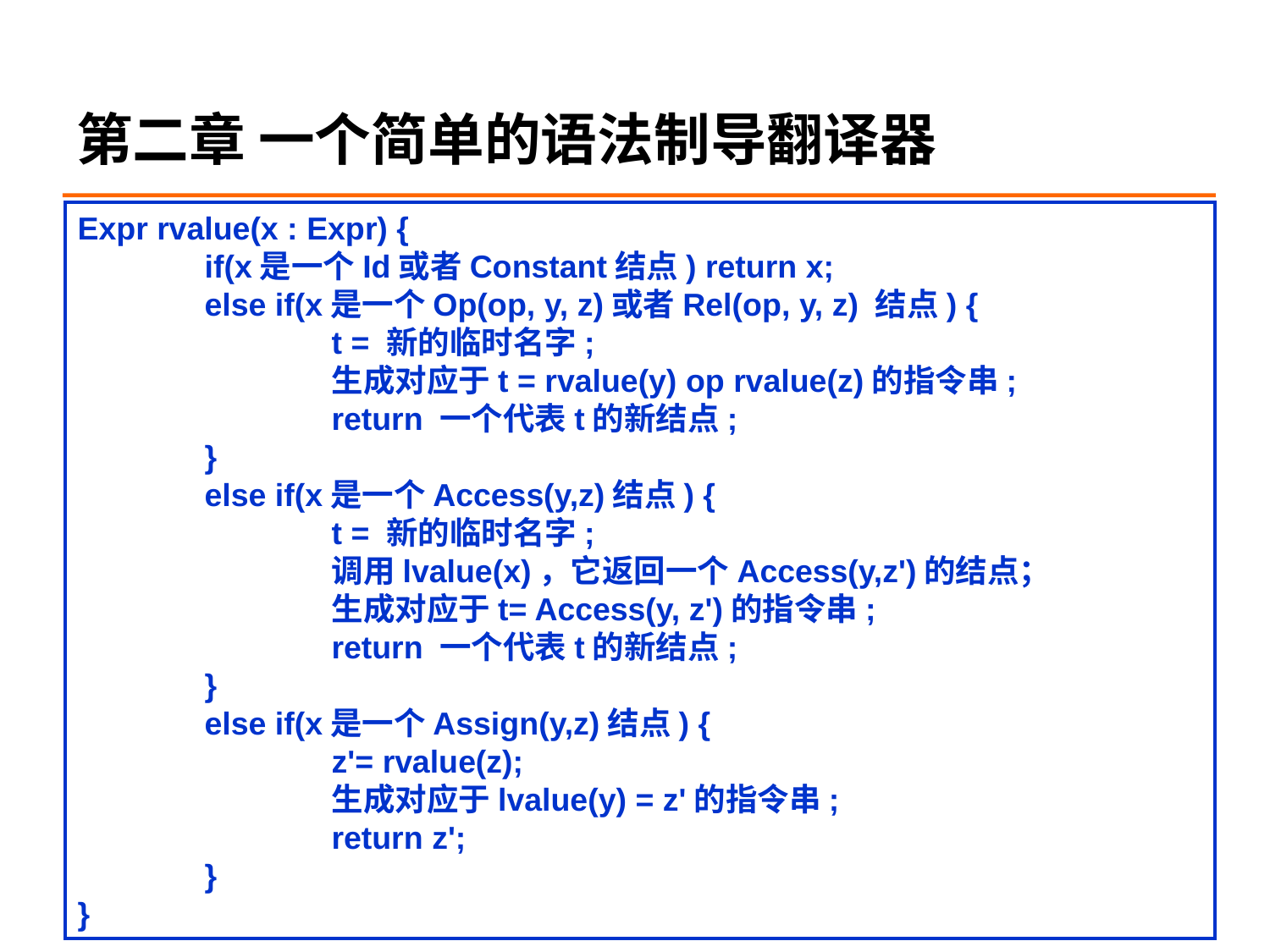

# 第二章 一个简单的语法制导翻译器
Expr rvalue(x : Expr) {
	if(x是一个Id或者Constant结点) return x;
	else if(x是一个Op(op, y, z)或者Rel(op, y, z) 结点) {
		t = 新的临时名字;
		生成对应于t = rvalue(y) op rvalue(z)的指令串;
		return 一个代表t的新结点;
	}
	else if(x是一个Access(y,z)结点) {
		t = 新的临时名字;
		调用lvalue(x)，它返回一个Access(y,z')的结点；
		生成对应于t= Access(y, z')的指令串;
		return 一个代表t的新结点;
	}
	else if(x是一个Assign(y,z)结点) {
		z'= rvalue(z);
		生成对应于lvalue(y) = z'的指令串;
		return z';
	}
}